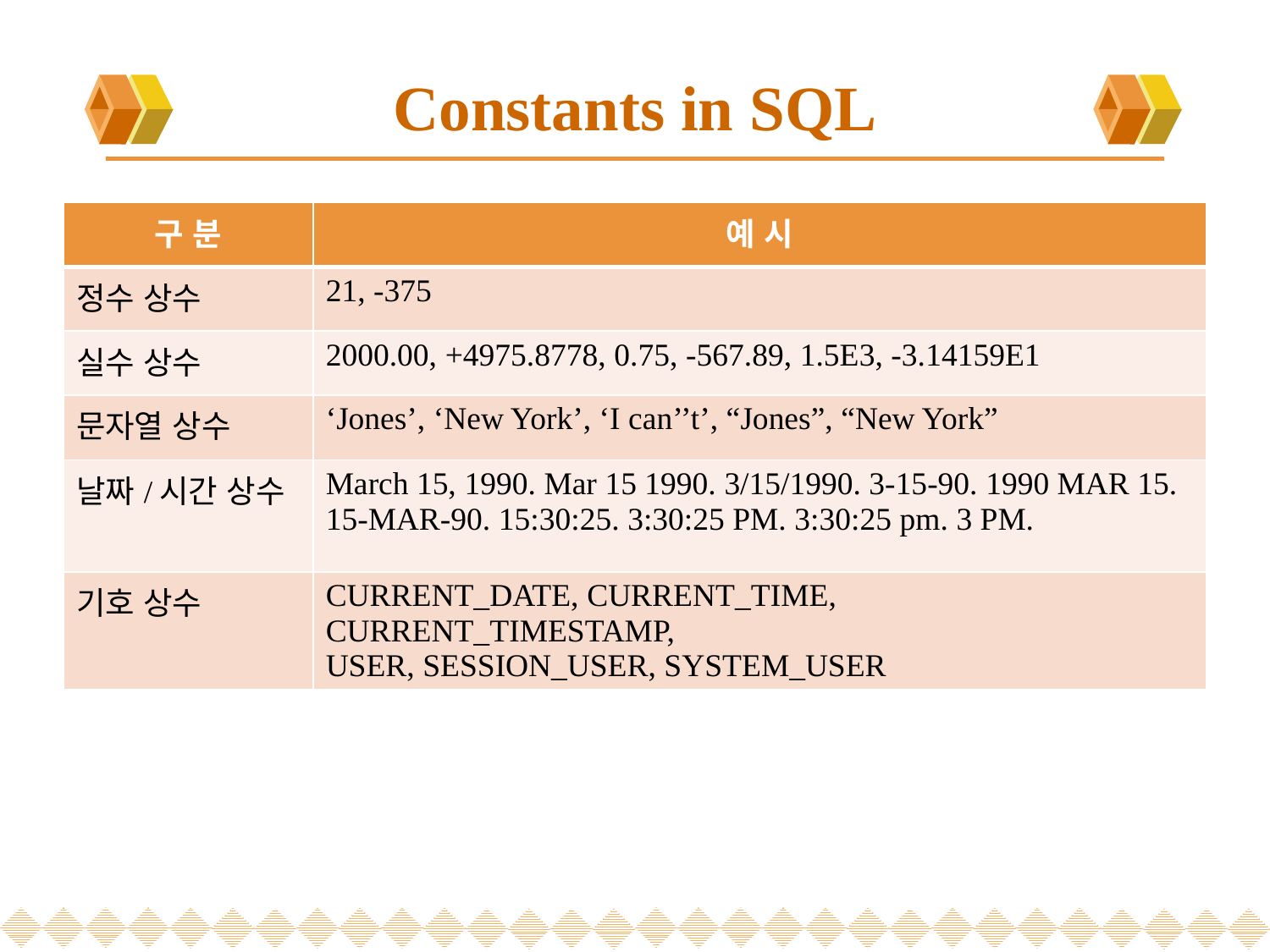

# Constants in SQL
| 구 분 | 예 시 |
| --- | --- |
| 정수 상수 | 21, -375 |
| 실수 상수 | 2000.00, +4975.8778, 0.75, -567.89, 1.5E3, -3.14159E1 |
| 문자열 상수 | ‘Jones’, ‘New York’, ‘I can’’t’, “Jones”, “New York” |
| 날짜/시간 상수 | March 15, 1990. Mar 15 1990. 3/15/1990. 3-15-90. 1990 MAR 15. 15-MAR-90. 15:30:25. 3:30:25 PM. 3:30:25 pm. 3 PM. |
| 기호 상수 | CURRENT\_DATE, CURRENT\_TIME, CURRENT\_TIMESTAMP, USER, SESSION\_USER, SYSTEM\_USER |